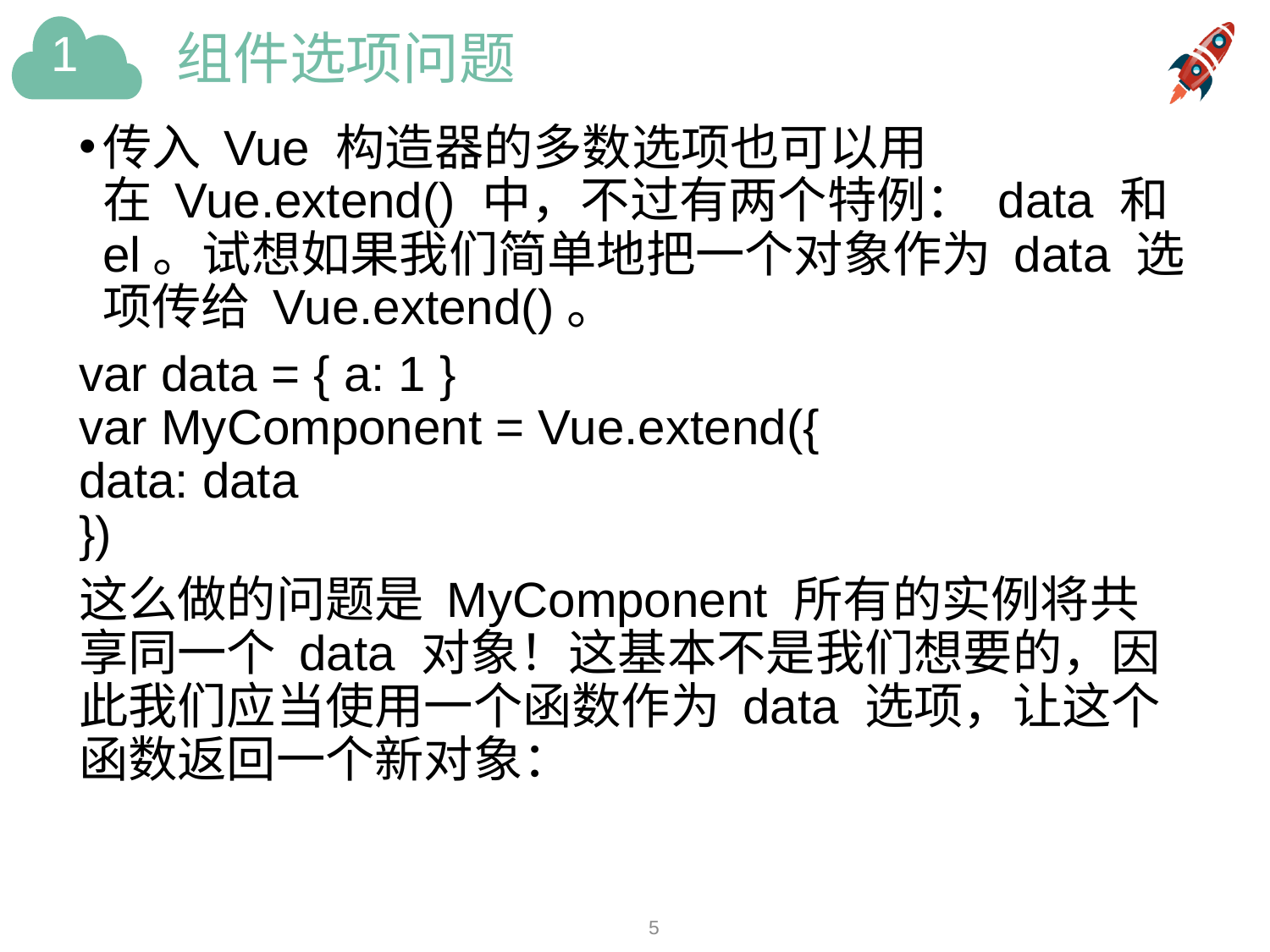

# 组件选项问题
传入 Vue 构造器的多数选项也可以用在 Vue.extend() 中，不过有两个特例： data 和el。试想如果我们简单地把一个对象作为 data 选项传给 Vue.extend()。
var data = { a: 1 }
var MyComponent = Vue.extend({
data: data
})
这么做的问题是 MyComponent 所有的实例将共享同一个 data 对象！这基本不是我们想要的，因此我们应当使用一个函数作为 data 选项，让这个函数返回一个新对象：

5